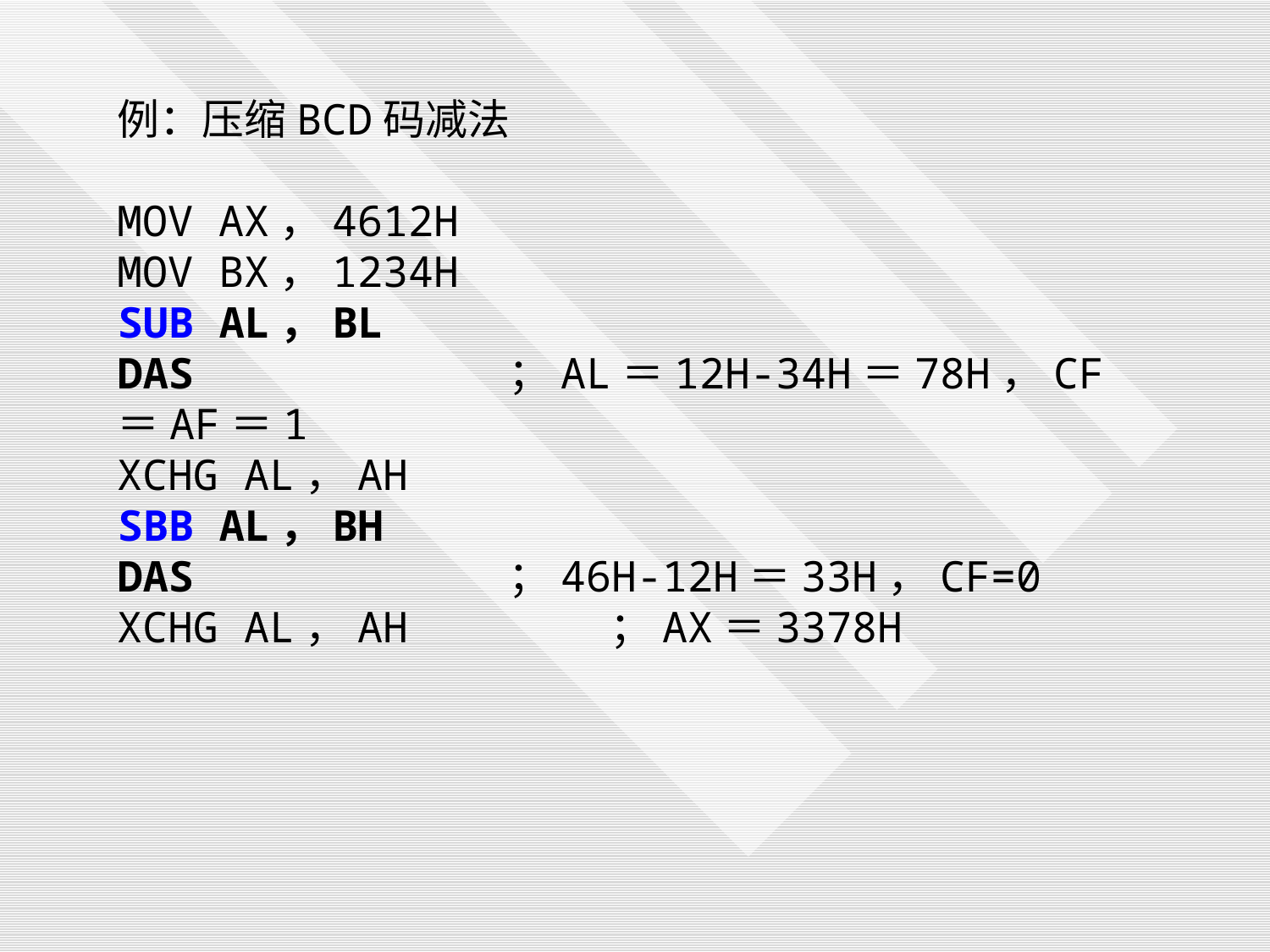

例：压缩BCD码减法

MOV AX，4612H
MOV BX，1234H
SUB AL，BL
DAS	          ；AL＝12H-34H＝78H，CF＝AF＝1
XCHG AL，AH
SBB AL，BH
DAS	          ；46H-12H＝33H，CF=0
XCHG AL，AH	    ；AX＝3378H